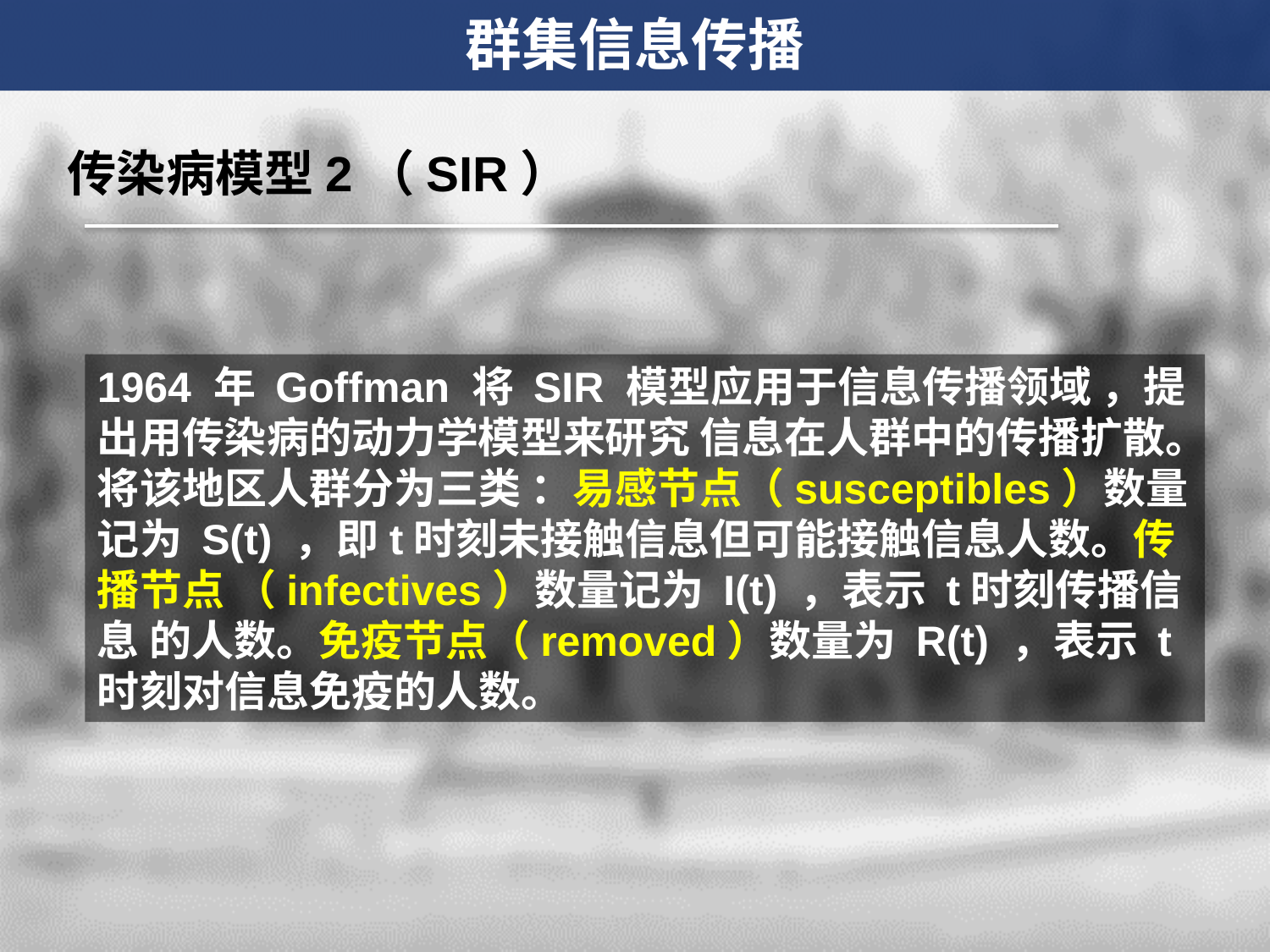

群集信息传播
传染病模型2（SIR）
1964 年 Goffman 将 SIR 模型应用于信息传播领域 ，提出用传染病的动力学模型来研究 信息在人群中的传播扩散。将该地区人群分为三类 ：易感节点（susceptibles）数量记为 S(t) ，即t时刻未接触信息但可能接触信息人数。传播节点 （infectives）数量记为 I(t) ，表示 t时刻传播信息 的人数。免疫节点（removed）数量为 R(t) ，表示 t 时刻对信息免疫的人数。